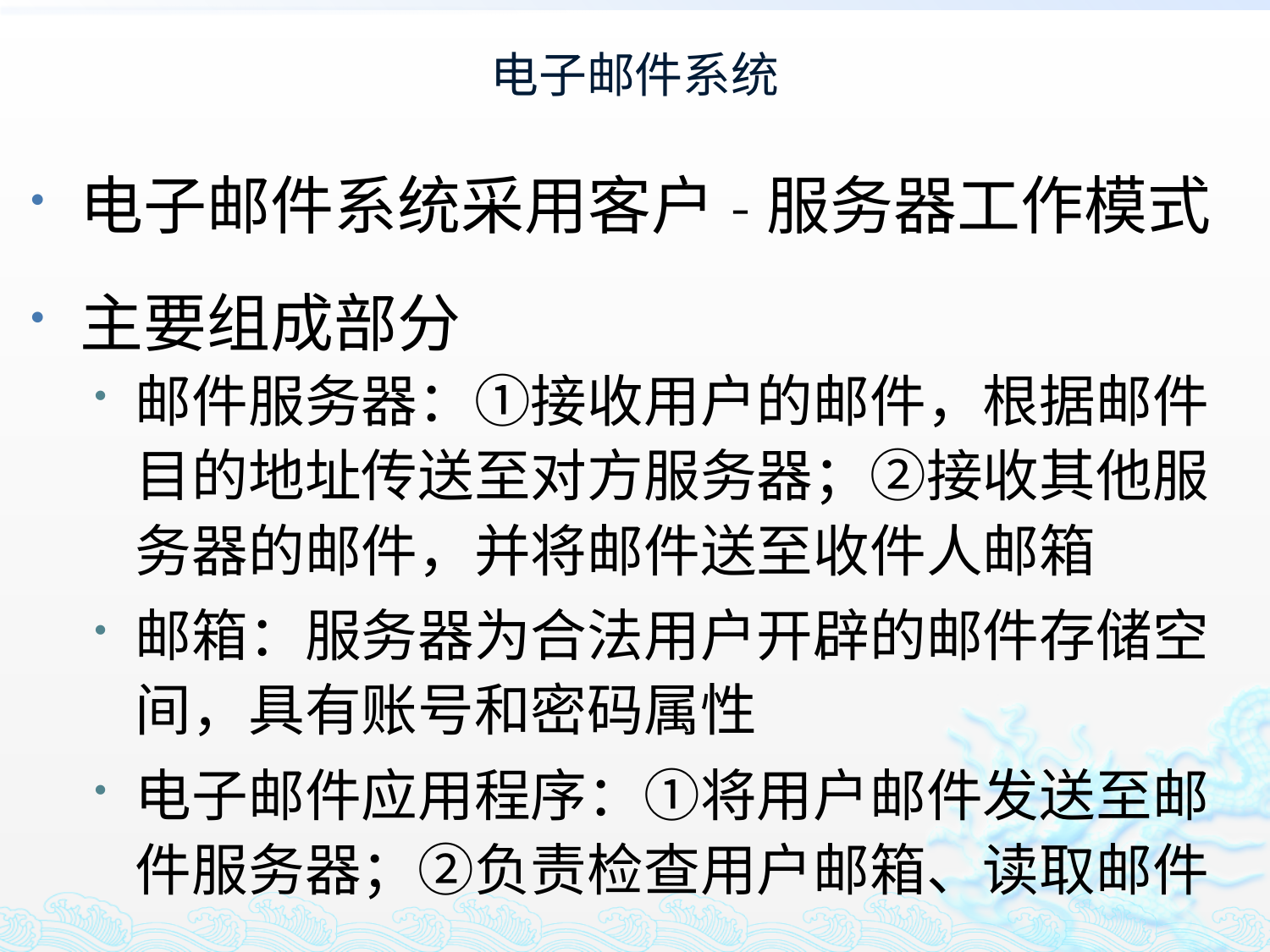

# 电子邮件系统
电子邮件系统采用客户-服务器工作模式
主要组成部分
邮件服务器：①接收用户的邮件，根据邮件目的地址传送至对方服务器；②接收其他服务器的邮件，并将邮件送至收件人邮箱
邮箱：服务器为合法用户开辟的邮件存储空间，具有账号和密码属性
电子邮件应用程序：①将用户邮件发送至邮件服务器；②负责检查用户邮箱、读取邮件